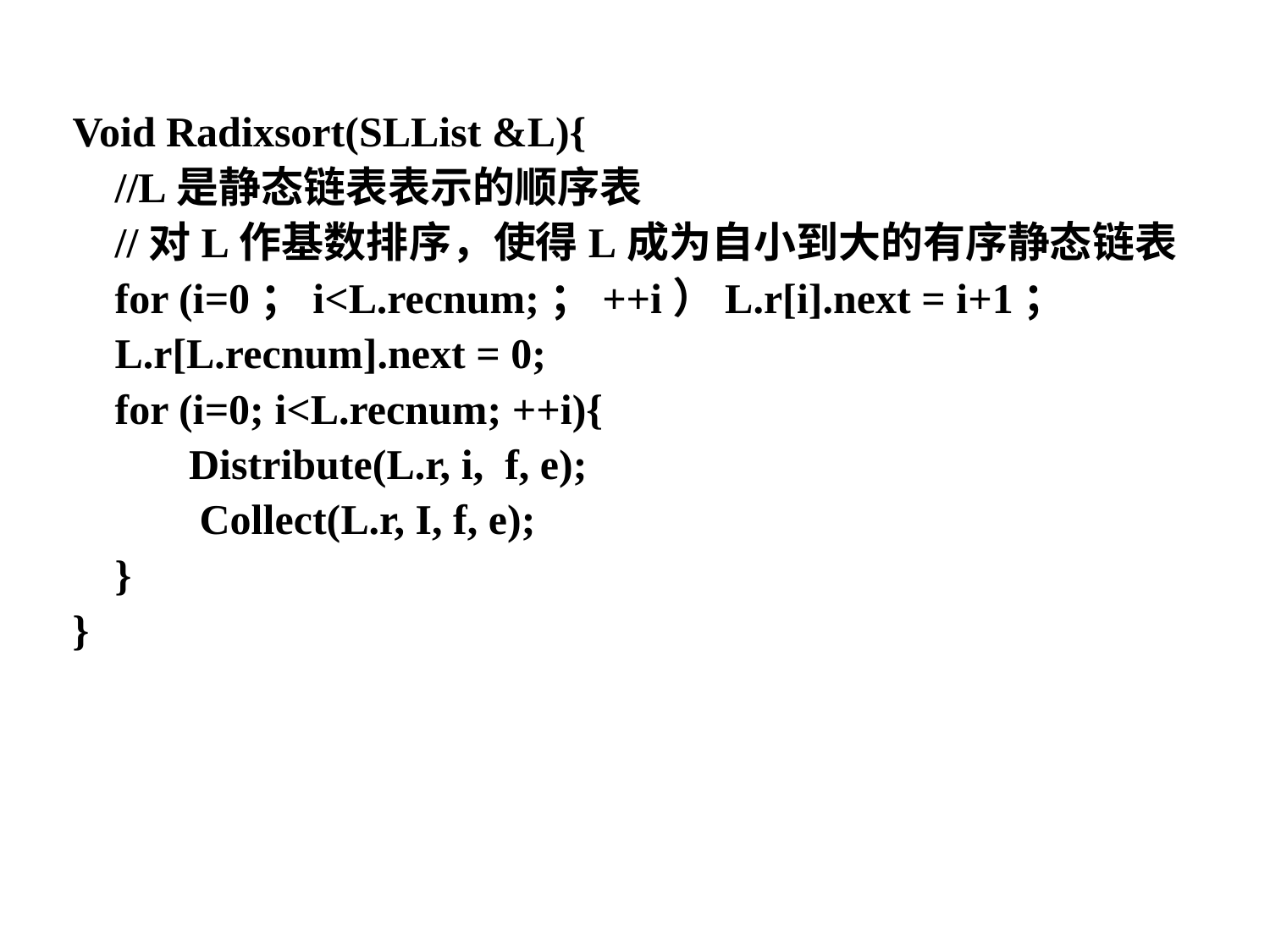

Void Radixsort(SLList &L){
    //L是静态链表表示的顺序表
    //对L作基数排序，使得L成为自小到大的有序静态链表
    for (i=0；i<L.recnum;；++i）L.r[i].next = i+1；
    L.r[L.recnum].next = 0;
    for (i=0; i<L.recnum; ++i){
           Distribute(L.r, i,  f, e);
            Collect(L.r, I, f, e);
    }
}